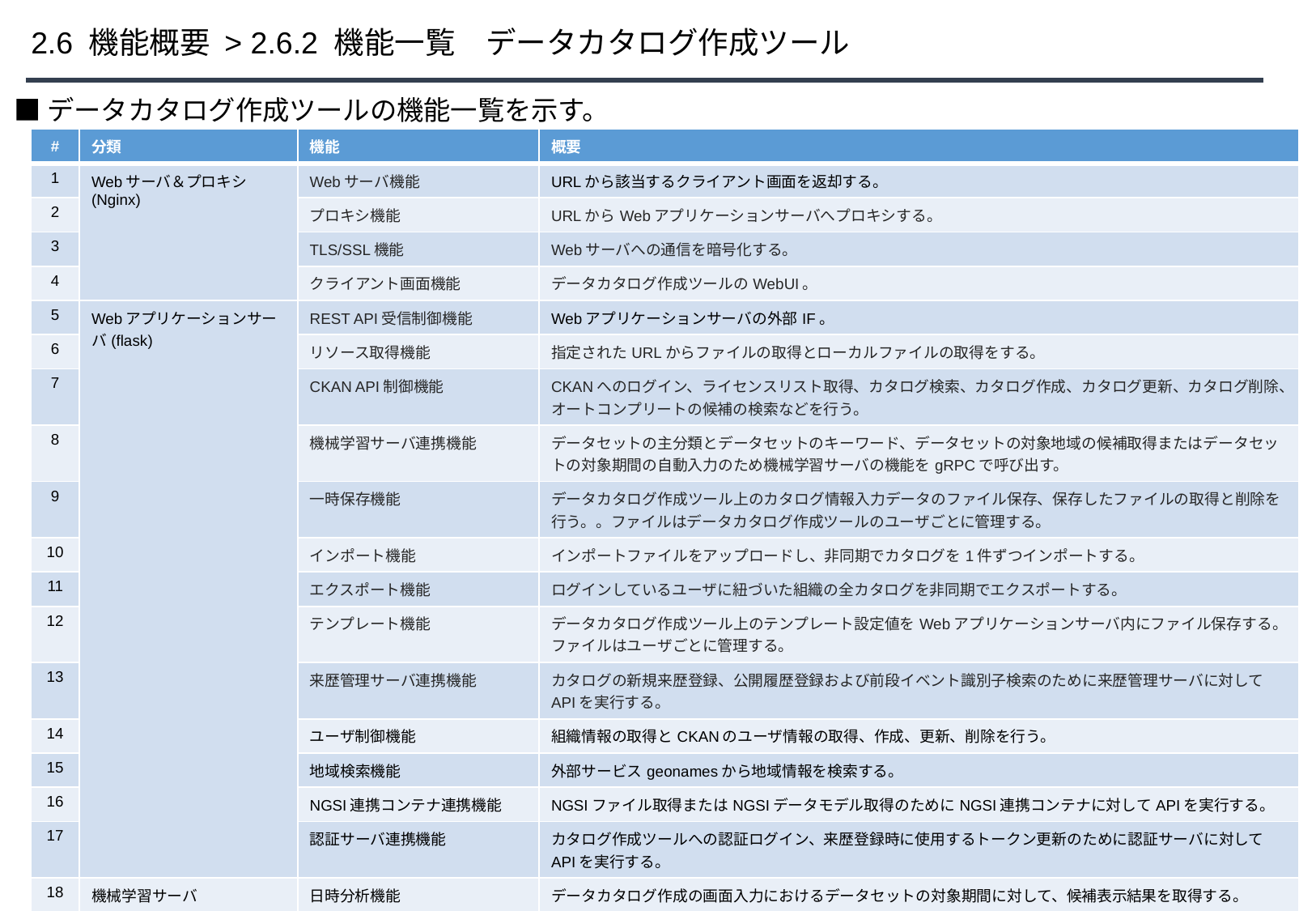

# 2.6 機能概要 > 2.6.2 機能一覧　データカタログ作成ツール
■データカタログ作成ツールの機能一覧を示す。

| # | 分類 | 機能 | 概要 |
| --- | --- | --- | --- |
| 1 | Webサーバ＆プロキシ(Nginx) | Webサーバ機能 | URLから該当するクライアント画面を返却する。 |
| 2 |  | プロキシ機能 | URLからWebアプリケーションサーバへプロキシする。 |
| 3 |  | TLS/SSL機能 | Webサーバへの通信を暗号化する。 |
| 4 |  | クライアント画面機能 | データカタログ作成ツールのWebUI。 |
| 5 | Webアプリケーションサーバ(flask) | REST API受信制御機能 | Webアプリケーションサーバの外部IF。 |
| 6 |  | リソース取得機能 | 指定されたURLからファイルの取得とローカルファイルの取得をする。 |
| 7 |  | CKAN API制御機能 | CKANへのログイン、ライセンスリスト取得、カタログ検索、カタログ作成、カタログ更新、カタログ削除、オートコンプリートの候補の検索などを行う。 |
| 8 |  | 機械学習サーバ連携機能 | データセットの主分類とデータセットのキーワード、データセットの対象地域の候補取得またはデータセットの対象期間の自動入力のため機械学習サーバの機能をgRPCで呼び出す。 |
| 9 |  | 一時保存機能 | データカタログ作成ツール上のカタログ情報入力データのファイル保存、保存したファイルの取得と削除を行う。。ファイルはデータカタログ作成ツールのユーザごとに管理する。 |
| 10 |  | インポート機能 | インポートファイルをアップロードし、非同期でカタログを1件ずつインポートする。 |
| 11 |  | エクスポート機能 | ログインしているユーザに紐づいた組織の全カタログを非同期でエクスポートする。 |
| 12 |  | テンプレート機能 | データカタログ作成ツール上のテンプレート設定値をWebアプリケーションサーバ内にファイル保存する。ファイルはユーザごとに管理する。 |
| 13 |  | 来歴管理サーバ連携機能 | カタログの新規来歴登録、公開履歴登録および前段イベント識別子検索のために来歴管理サーバに対してAPIを実行する。 |
| 14 |  | ユーザ制御機能 | 組織情報の取得とCKANのユーザ情報の取得、作成、更新、削除を行う。 |
| 15 |  | 地域検索機能 | 外部サービスgeonamesから地域情報を検索する。 |
| 16 |  | NGSI連携コンテナ連携機能 | NGSIファイル取得またはNGSIデータモデル取得のためにNGSI連携コンテナに対してAPIを実行する。 |
| 17 |  | 認証サーバ連携機能 | カタログ作成ツールへの認証ログイン、来歴登録時に使用するトークン更新のために認証サーバに対してAPIを実行する。 |
| 18 | 機械学習サーバ | 日時分析機能 | データカタログ作成の画面入力におけるデータセットの対象期間に対して、候補表示結果を取得する。 |
| 19 |  | 地域分析機能 | データカタログ作成の画面入力におけるデータセットの対象地域に対して、候補表示結果を取得する。 |
| 20 |  | テーマ分析機能 | データカタログ作成の画面入力におけるデータセットの主分類に対して、候補表示結果を取得する。 |
| 21 |  | キーワード分析機能 | データカタログ作成の画面入力におけるデータセットのキーワードに対して、候補表示結果を取得する。 |
| 22 | NGSI連携コンテナ | データモデル取得機能 | データカタログ作成の画面入力におけるNGSIデータモデルに対して、表示結果を取得する。 |